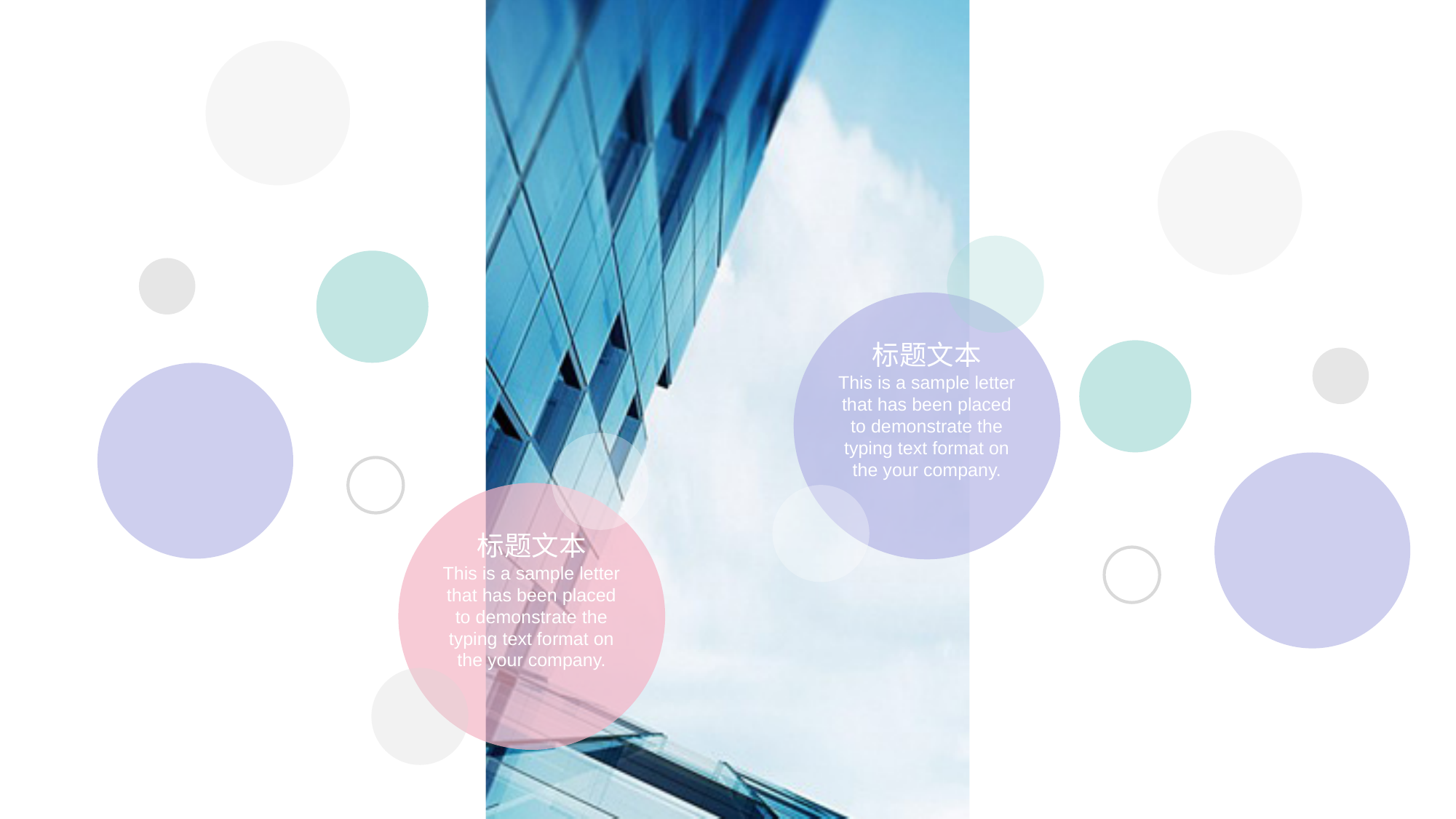

标题文本
This is a sample letter that has been placed to demonstrate the typing text format on the your company.

标题文本
This is a sample letter that has been placed to demonstrate the typing text format on the your company.